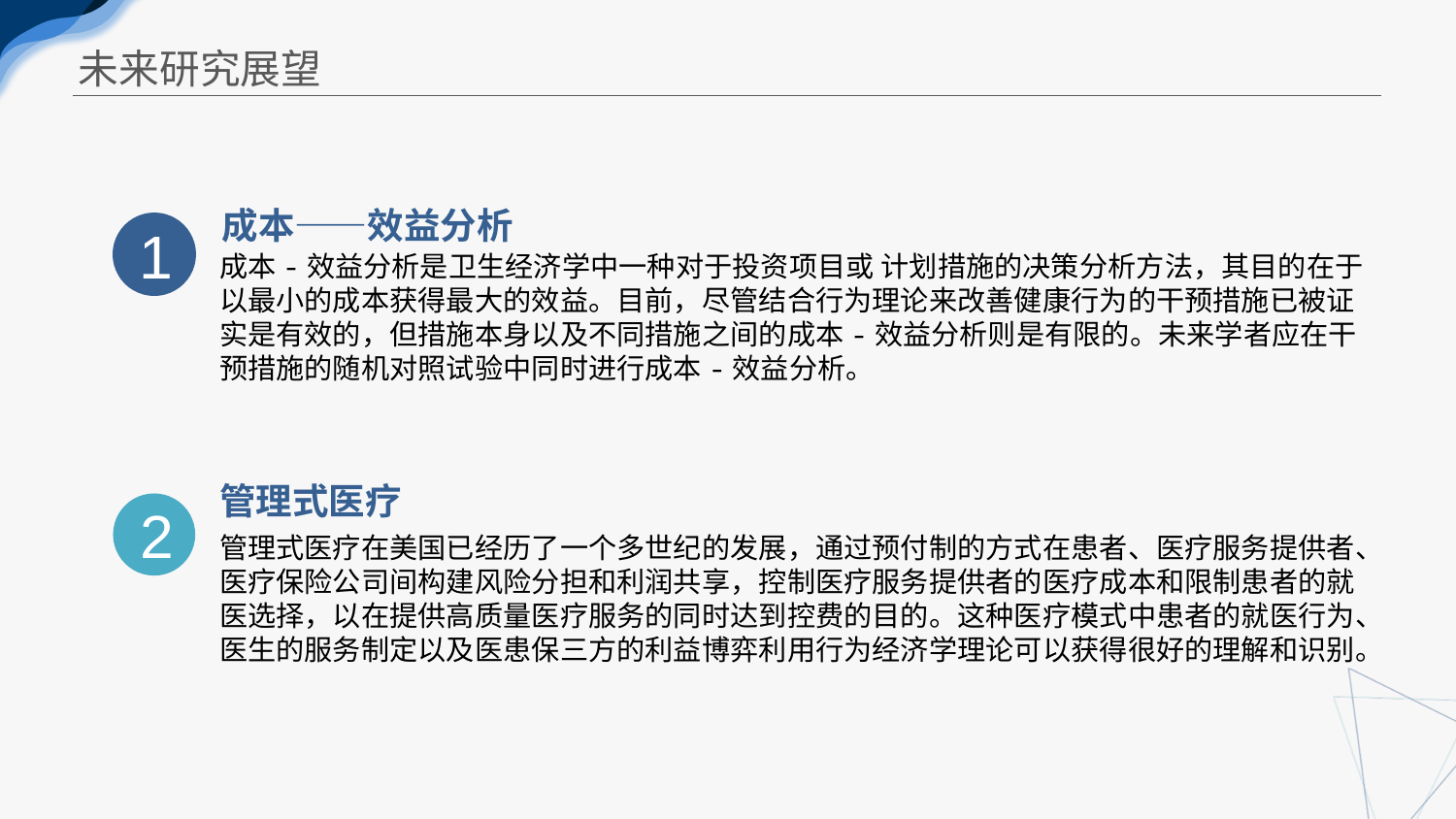

未来研究展望
成本——效益分析
1
成本-效益分析是卫生经济学中一种对于投资项目或 计划措施的决策分析方法，其目的在于以最小的成本获得最大的效益。目前，尽管结合行为理论来改善健康行为的干预措施已被证实是有效的，但措施本身以及不同措施之间的成本-效益分析则是有限的。未来学者应在干预措施的随机对照试验中同时进行成本-效益分析。
管理式医疗

2
管理式医疗在美国已经历了一个多世纪的发展，通过预付制的方式在患者、医疗服务提供者、医疗保险公司间构建风险分担和利润共享，控制医疗服务提供者的医疗成本和限制患者的就医选择，以在提供高质量医疗服务的同时达到控费的目的。这种医疗模式中患者的就医行为、医生的服务制定以及医患保三方的利益博弈利用行为经济学理论可以获得很好的理解和识别。